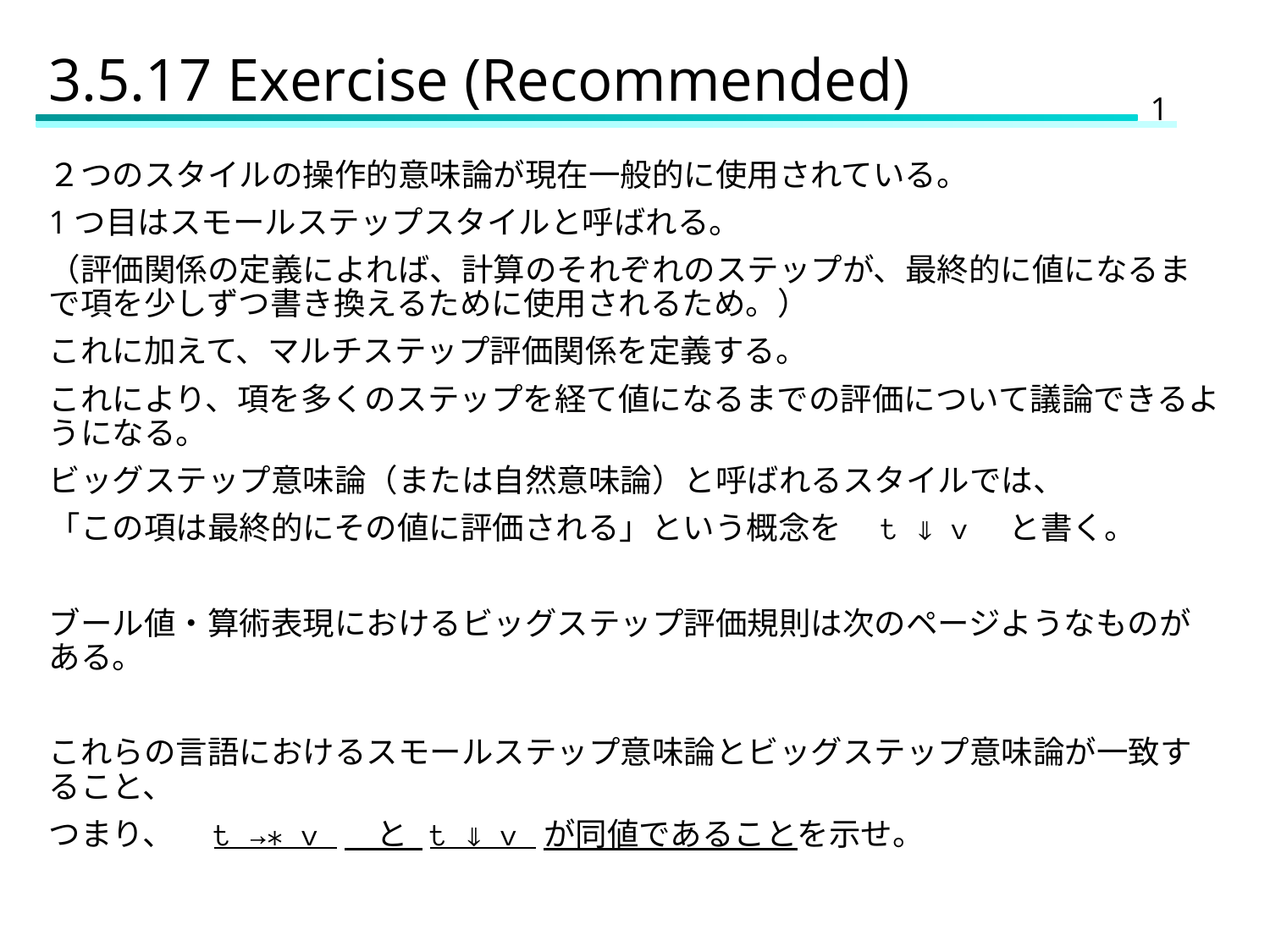

# 3.5.17 Exercise (Recommended)
２つのスタイルの操作的意味論が現在一般的に使用されている。
1つ目はスモールステップスタイルと呼ばれる。
（評価関係の定義によれば、計算のそれぞれのステップが、最終的に値になるまで項を少しずつ書き換えるために使用されるため。）
これに加えて、マルチステップ評価関係を定義する。
これにより、項を多くのステップを経て値になるまでの評価について議論できるようになる。
ビッグステップ意味論（または自然意味論）と呼ばれるスタイルでは、
「この項は最終的にその値に評価される」という概念を　t ⇓ v　と書く。

ブール値・算術表現におけるビッグステップ評価規則は次のページようなものがある。

これらの言語におけるスモールステップ意味論とビッグステップ意味論が一致すること、
つまり、　t →* v 　と  t ⇓ v が同値であることを示せ。